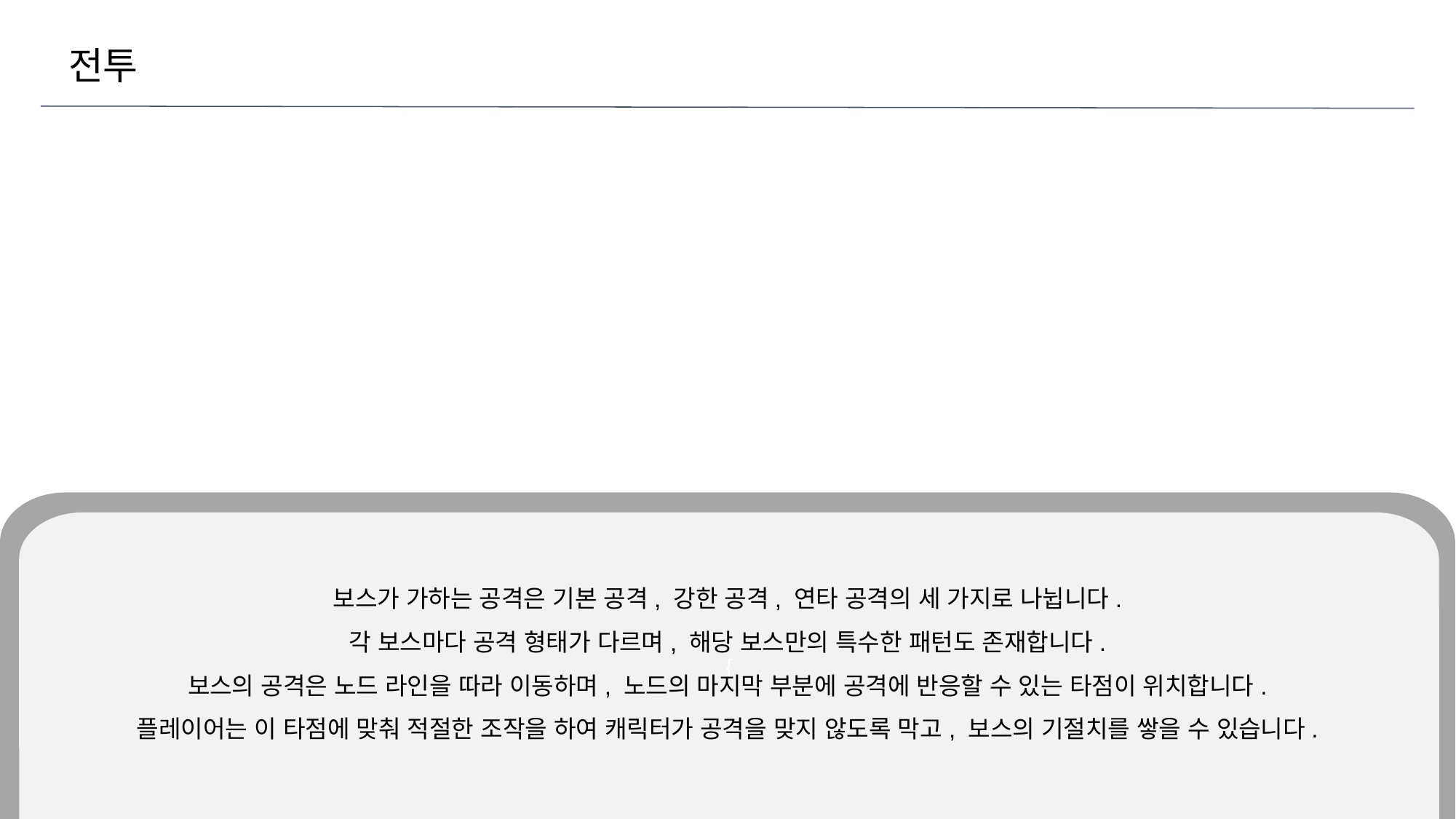

전투

{
보스가 가하는 공격은 기본 공격, 강한 공격, 연타 공격의 세 가지로 나뉩니다.
각 보스마다 공격 형태가 다르며, 해당 보스만의 특수한 패턴도 존재합니다.
보스의 공격은 노드 라인을 따라 이동하며, 노드의 마지막 부분에 공격에 반응할 수 있는 타점이 위치합니다.
플레이어는 이 타점에 맞춰 적절한 조작을 하여 캐릭터가 공격을 맞지 않도록 막고, 보스의 기절치를 쌓을 수 있습니다.